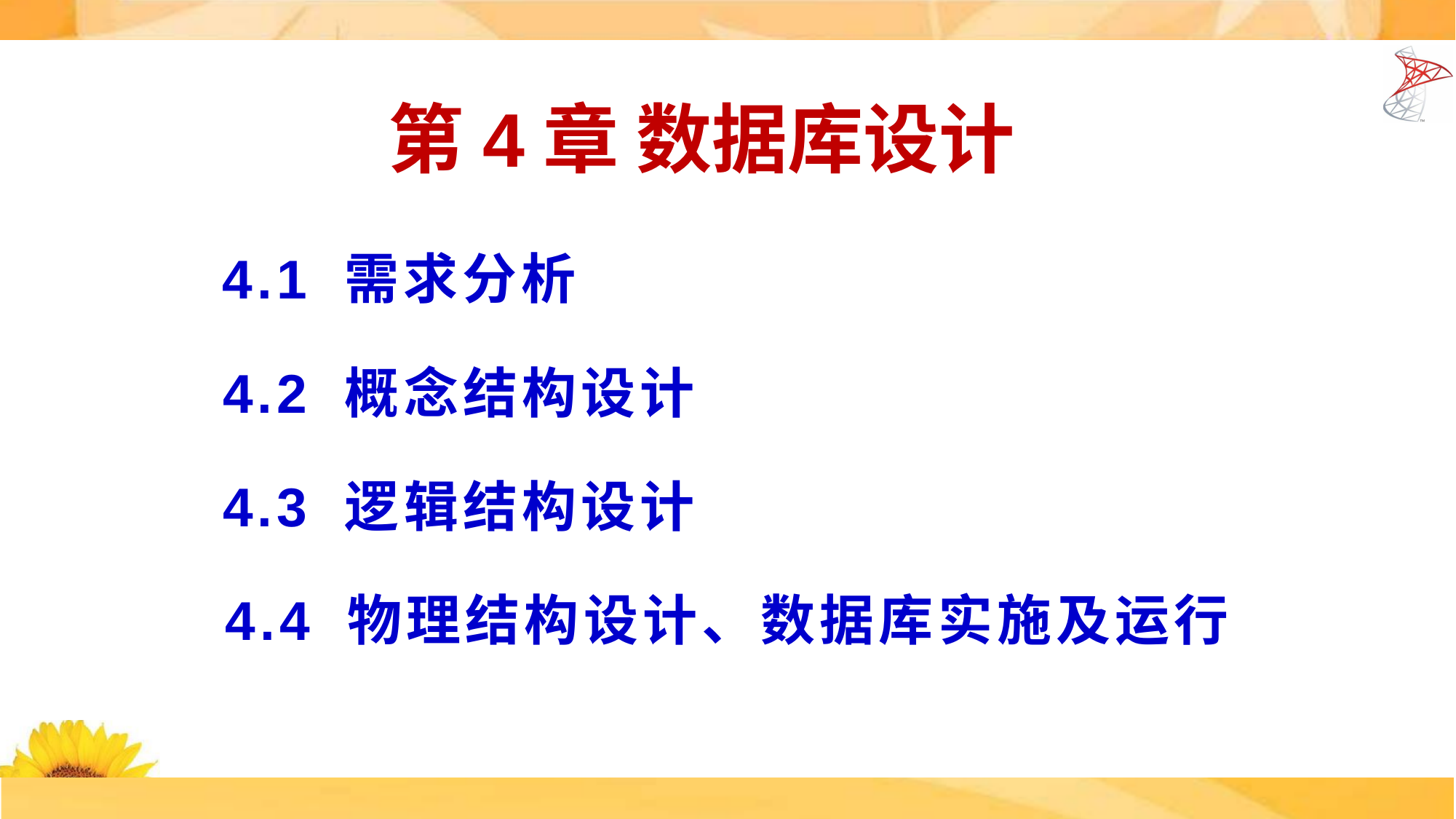

第4章 数据库设计
4.1 需求分析
4.2 概念结构设计
4.3 逻辑结构设计
4.4 物理结构设计、数据库实施及运行